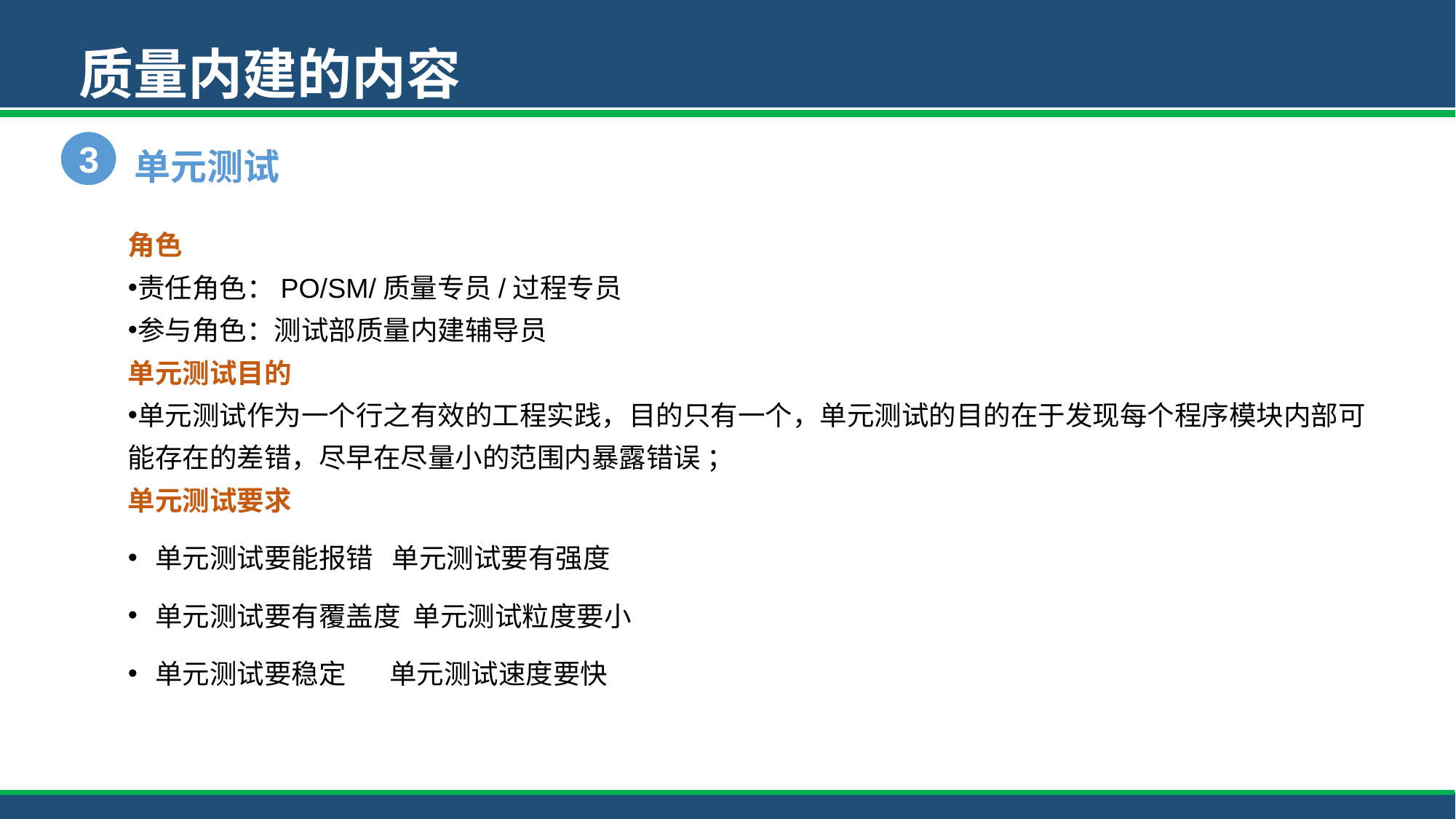

质量内建的内容
单元测试
3
角色
责任角色：PO/SM/质量专员/过程专员
参与角色：测试部质量内建辅导员
单元测试目的
单元测试作为一个行之有效的工程实践，目的只有一个，单元测试的目的在于发现每个程序模块内部可能存在的差错，尽早在尽量小的范围内暴露错误 ；
单元测试要求
单元测试要能报错   单元测试要有强度
单元测试要有覆盖度  单元测试粒度要小
单元测试要稳定       单元测试速度要快